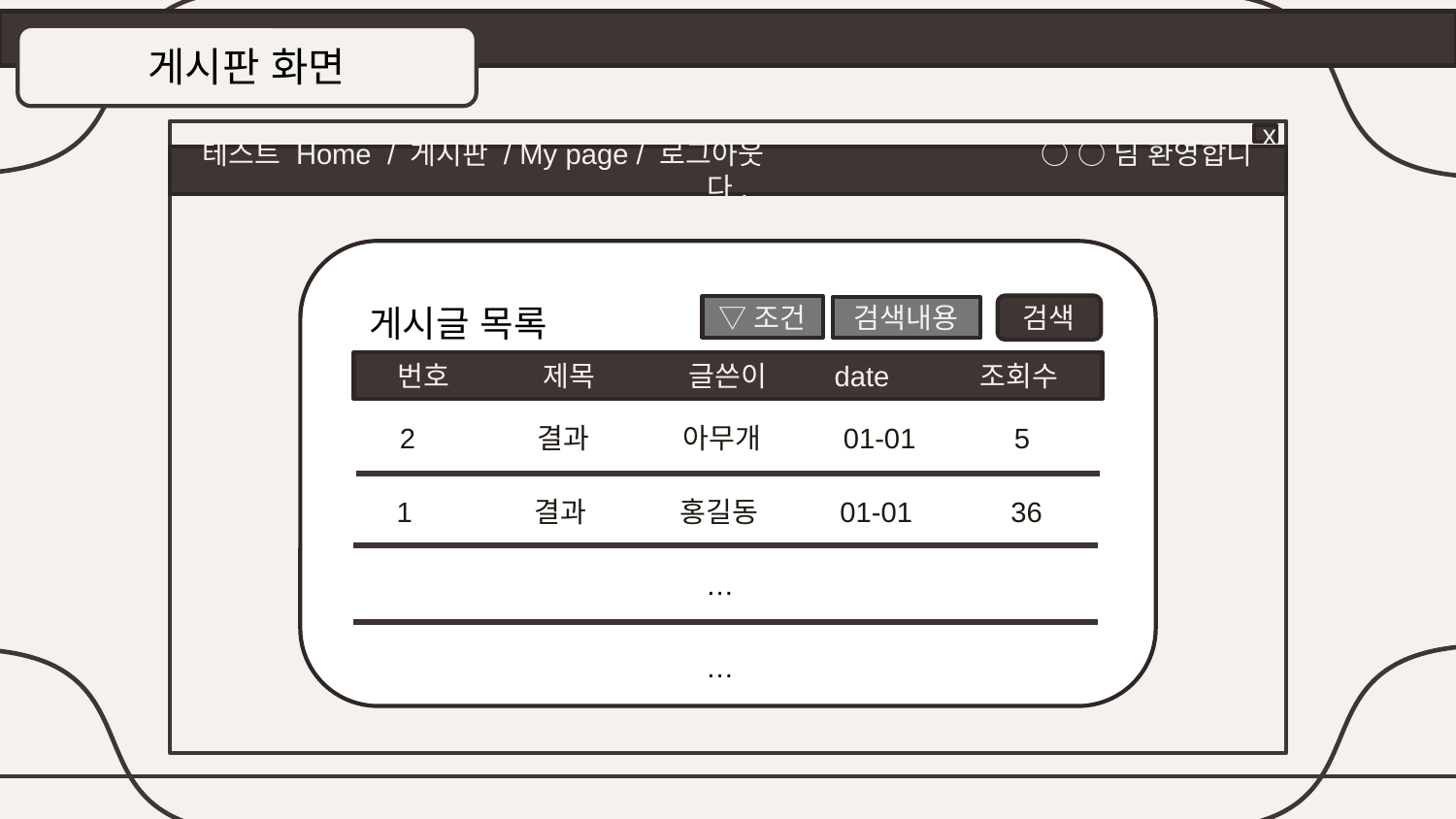

게시판 화면

x
테스트 Home  / 게시판 / My page / 로그아웃	                                ○ ○ 님 환영합니다.

게시글 목록
검색
▽조건
검색내용
번호	제목	글쓴이	date	조회수
 2	결과	아무개	 01-01	     5
 1	결과	홍길동	 01-01	     36
…
…